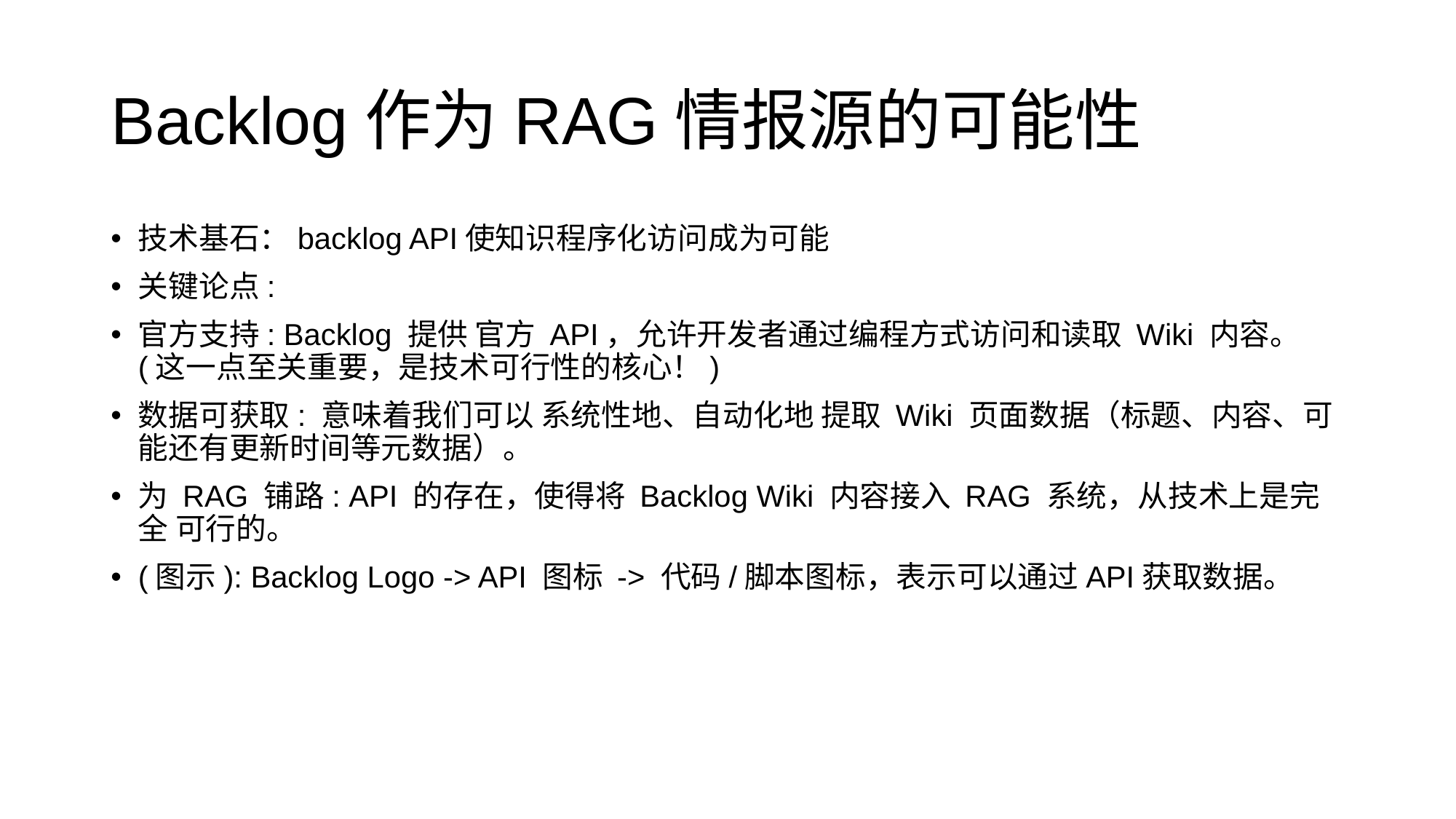

# Backlog作为RAG情报源的可能性
技术基石：backlog API使知识程序化访问成为可能
关键论点:
官方支持: Backlog 提供 官方 API，允许开发者通过编程方式访问和读取 Wiki 内容。 (这一点至关重要，是技术可行性的核心！)
数据可获取: 意味着我们可以 系统性地、自动化地 提取 Wiki 页面数据（标题、内容、可能还有更新时间等元数据）。
为 RAG 铺路: API 的存在，使得将 Backlog Wiki 内容接入 RAG 系统，从技术上是完全 可行的。
(图示): Backlog Logo -> API 图标 -> 代码/脚本图标，表示可以通过API获取数据。